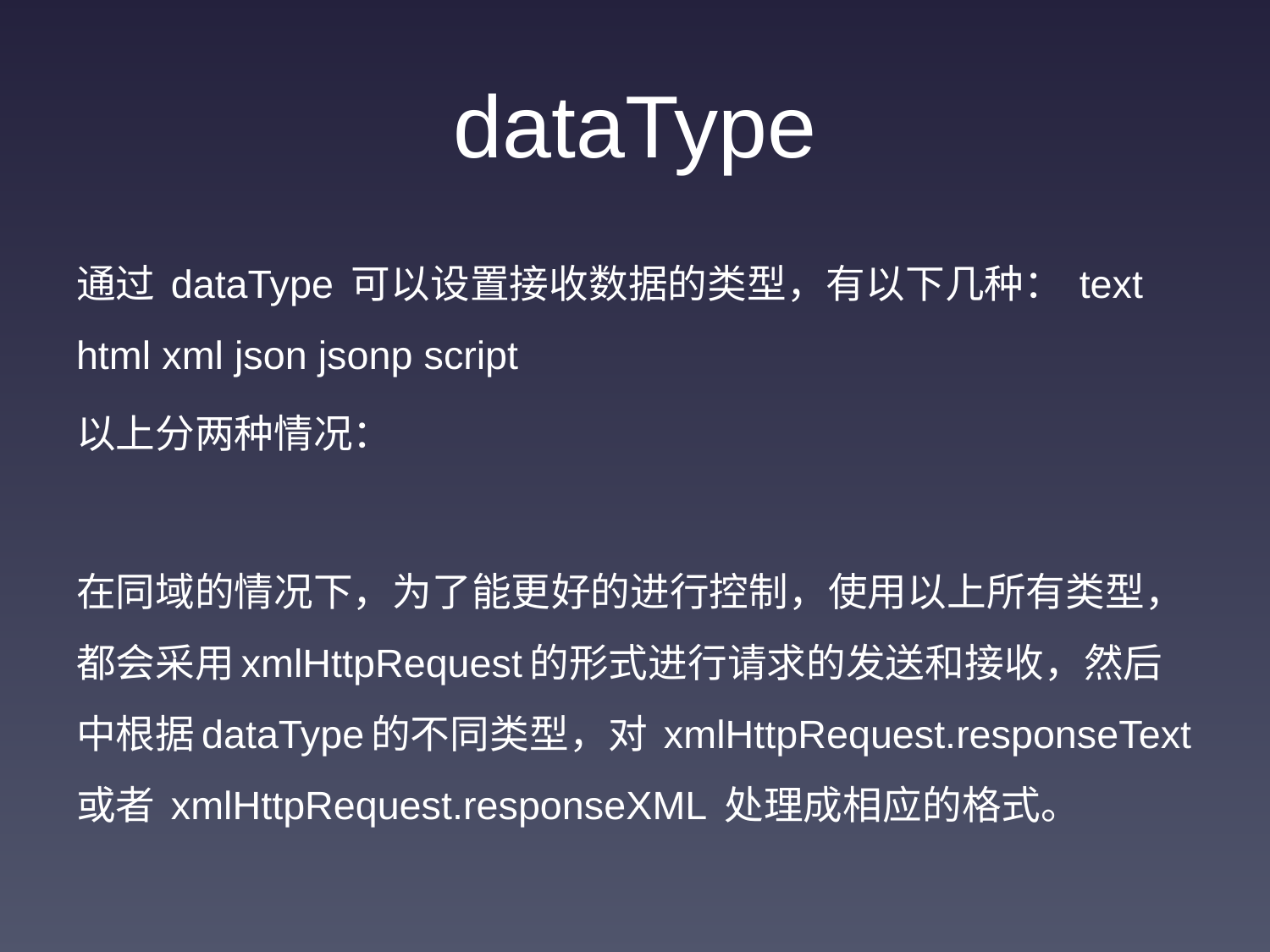

# dataType
通过 dataType 可以设置接收数据的类型，有以下几种： text html xml json jsonp script
以上分两种情况：

在同域的情况下，为了能更好的进行控制，使用以上所有类型，都会采用xmlHttpRequest的形式进行请求的发送和接收，然后中根据dataType的不同类型，对 xmlHttpRequest.responseText 或者 xmlHttpRequest.responseXML 处理成相应的格式。